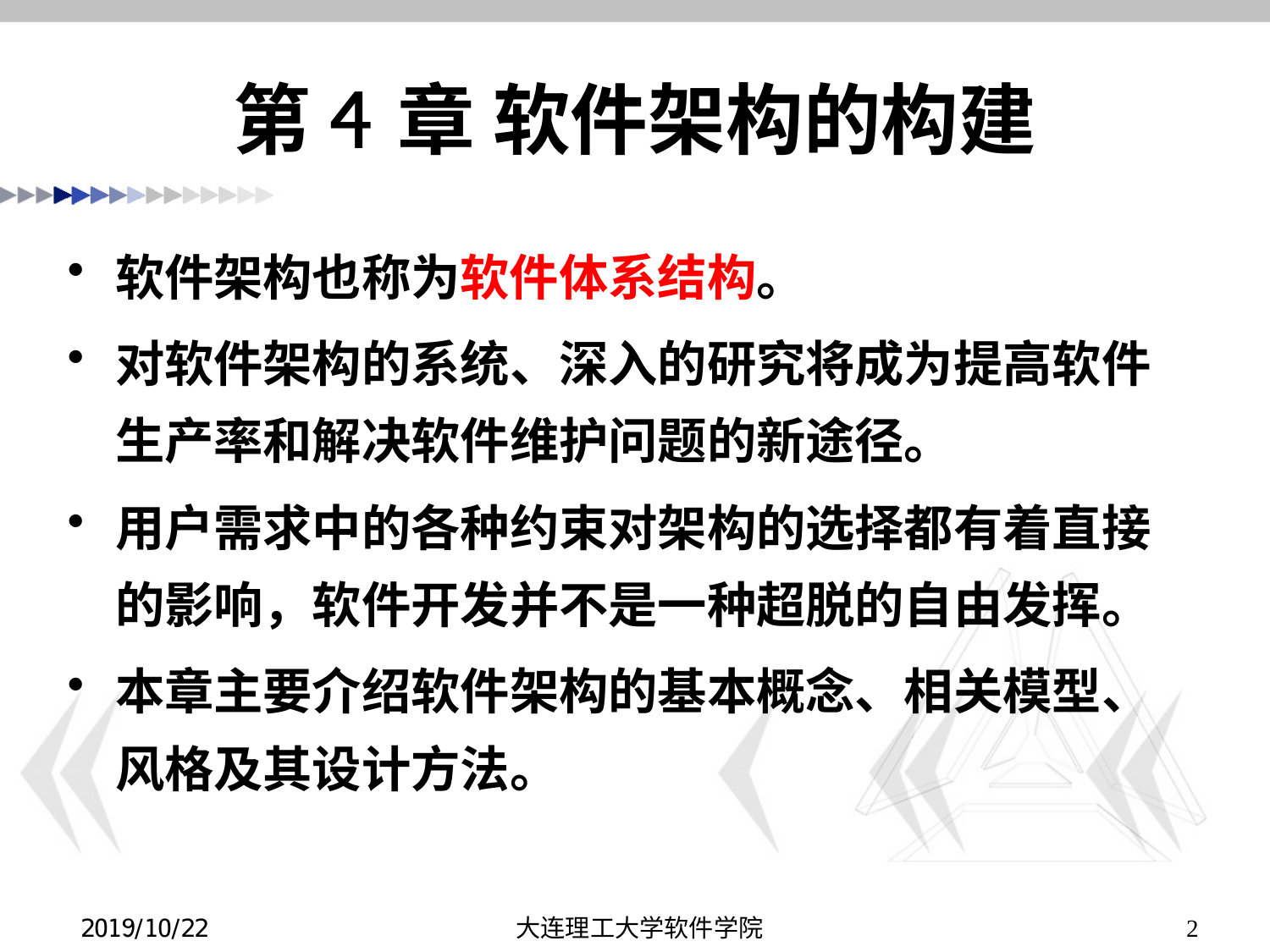

# 第4章 软件架构的构建
软件架构也称为软件体系结构。
对软件架构的系统、深入的研究将成为提高软件生产率和解决软件维护问题的新途径。
用户需求中的各种约束对架构的选择都有着直接的影响，软件开发并不是一种超脱的自由发挥。
本章主要介绍软件架构的基本概念、相关模型、风格及其设计方法。
2019/10/22
大连理工大学软件学院
2